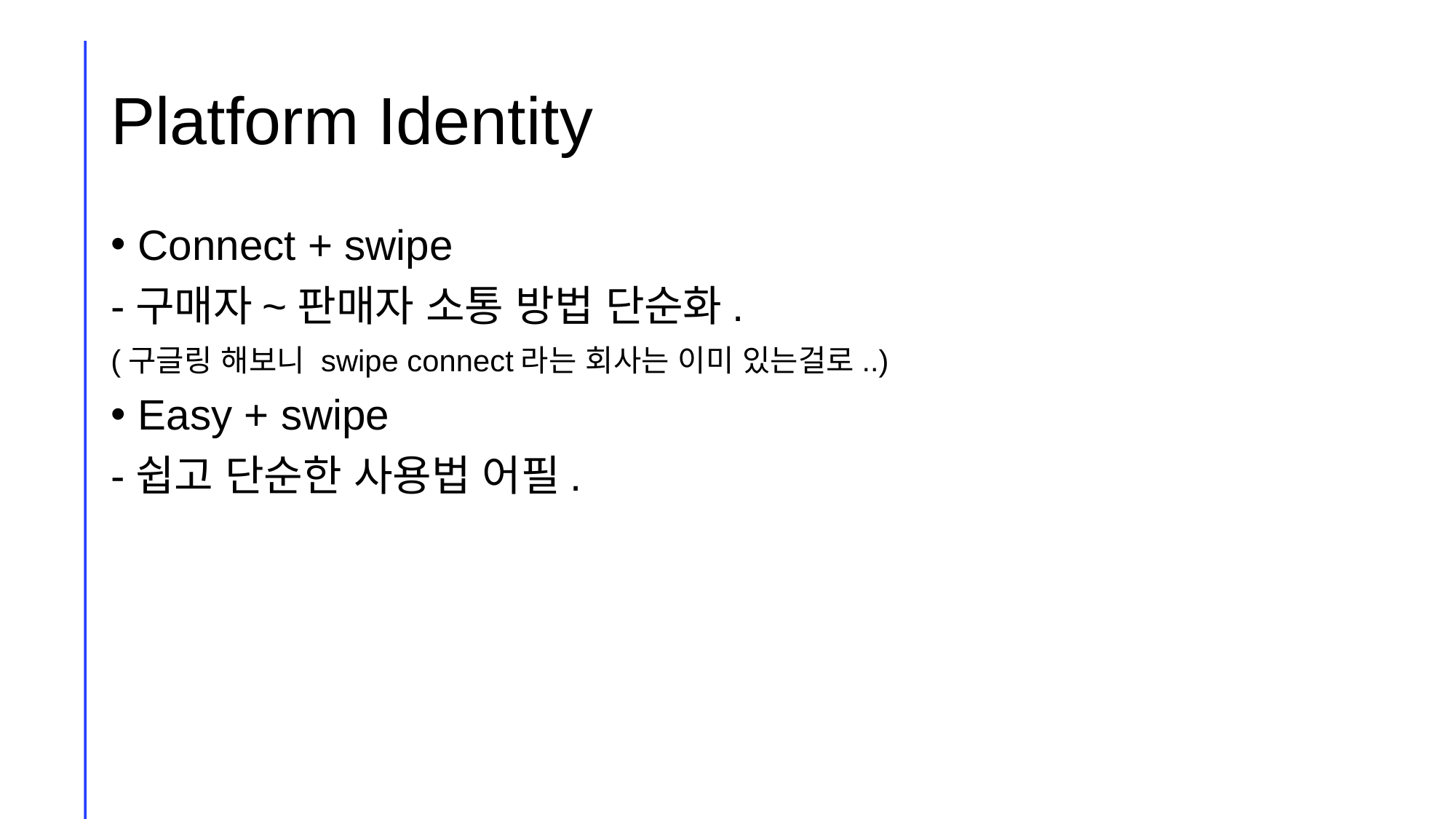

# Platform Identity
Connect + swipe
-구매자~판매자 소통 방법 단순화.
(구글링 해보니 swipe connect라는 회사는 이미 있는걸로..)
Easy + swipe
-쉽고 단순한 사용법 어필.